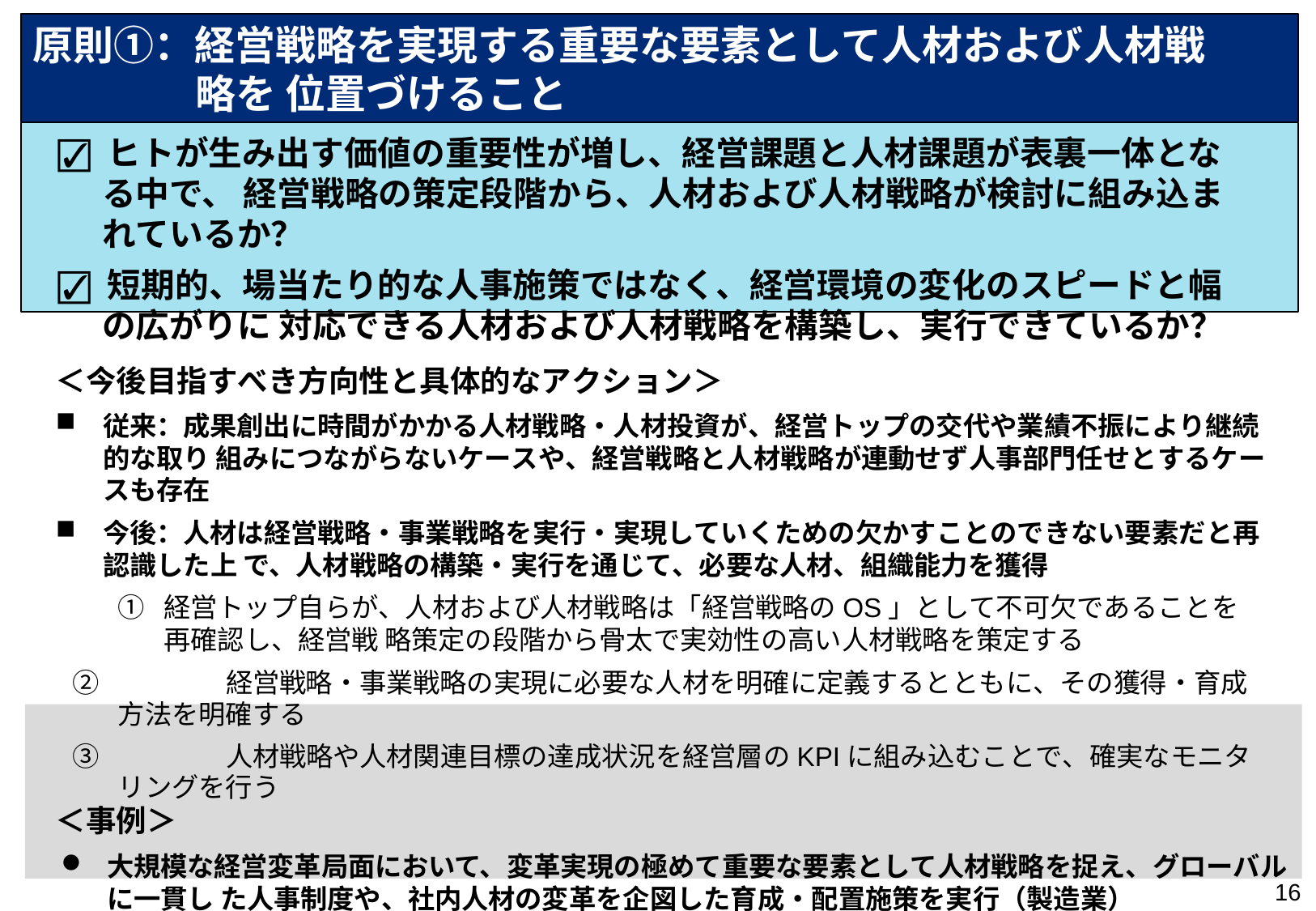

# 原則①：経営戦略を実現する重要な要素として人材および人材戦略を 位置づけること

☑ ヒトが生み出す価値の重要性が増し、経営課題と人材課題が表裏一体となる中で、 経営戦略の策定段階から、人材および人材戦略が検討に組み込まれているか？
☑ 短期的、場当たり的な人事施策ではなく、経営環境の変化のスピードと幅の広がりに 対応できる人材および人材戦略を構築し、実行できているか？
＜今後目指すべき方向性と具体的なアクション＞
従来：成果創出に時間がかかる人材戦略・人材投資が、経営トップの交代や業績不振により継続的な取り 組みにつながらないケースや、経営戦略と人材戦略が連動せず人事部門任せとするケースも存在
今後：人材は経営戦略・事業戦略を実行・実現していくための欠かすことのできない要素だと再認識した上 で、人材戦略の構築・実行を通じて、必要な人材、組織能力を獲得
①	経営トップ自らが、人材および人材戦略は「経営戦略のOS」として不可欠であることを再確認し、経営戦 略策定の段階から骨太で実効性の高い人材戦略を策定する
②	経営戦略・事業戦略の実現に必要な人材を明確に定義するとともに、その獲得・育成方法を明確する
③	人材戦略や人材関連目標の達成状況を経営層のKPIに組み込むことで、確実なモニタリングを行う
＜事例＞
大規模な経営変革局面において、変革実現の極めて重要な要素として人材戦略を捉え、グローバルに一貫し た人事制度や、社内人材の変革を企図した育成・配置施策を実行（製造業）
事業価値創造に結びつく最優秀なエンジニアや事業開発人材の確保を経営のトップアジェンダと捉え、採用
～評価～処遇まで、競争力のある人材確保の観点で一貫した仕組みを構築（IT）

16